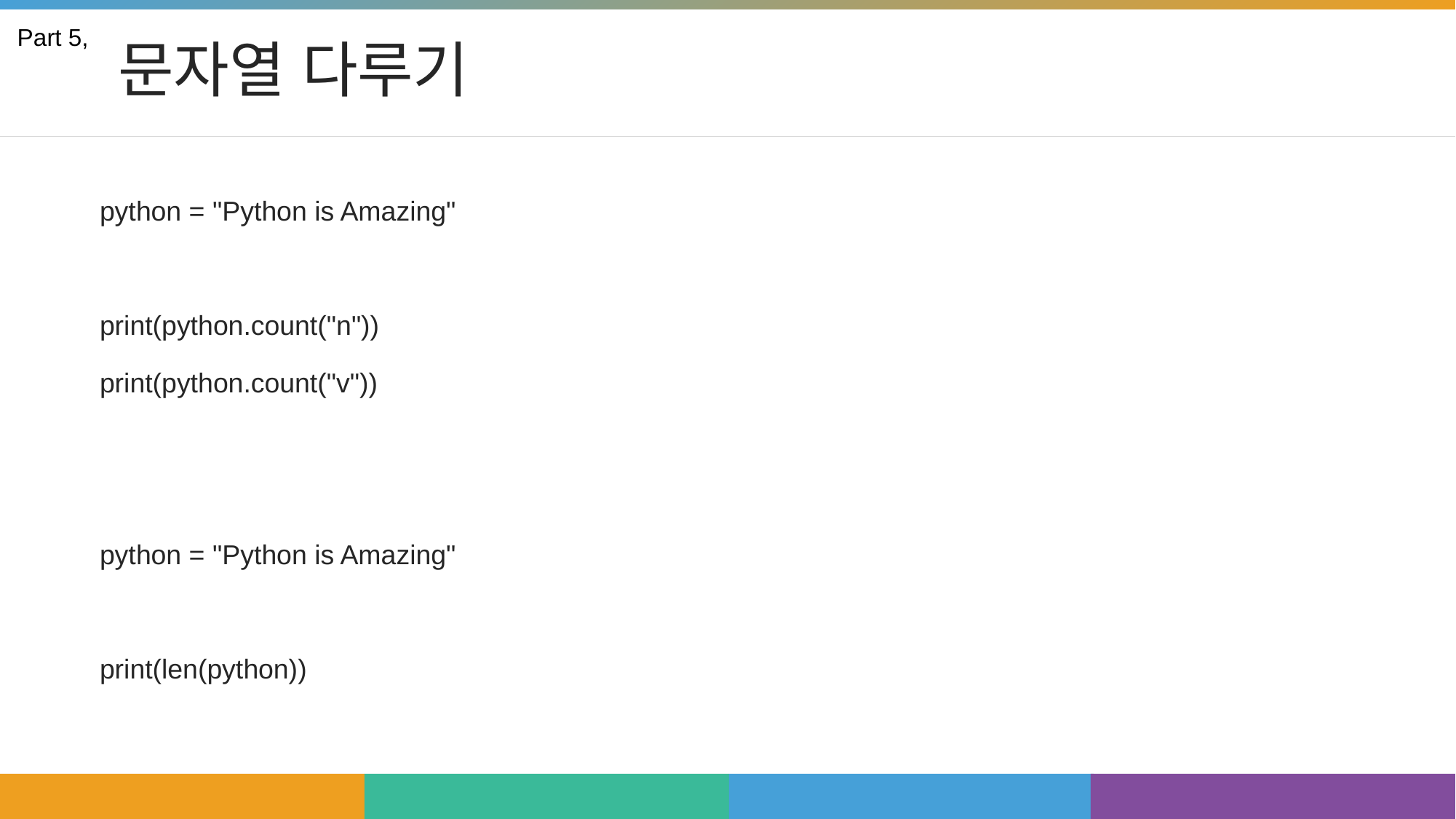

# 문자열 다루기
Part 5,
python = "Python is Amazing"

print(python.count("n"))
print(python.count("v"))

python = "Python is Amazing"

print(len(python))